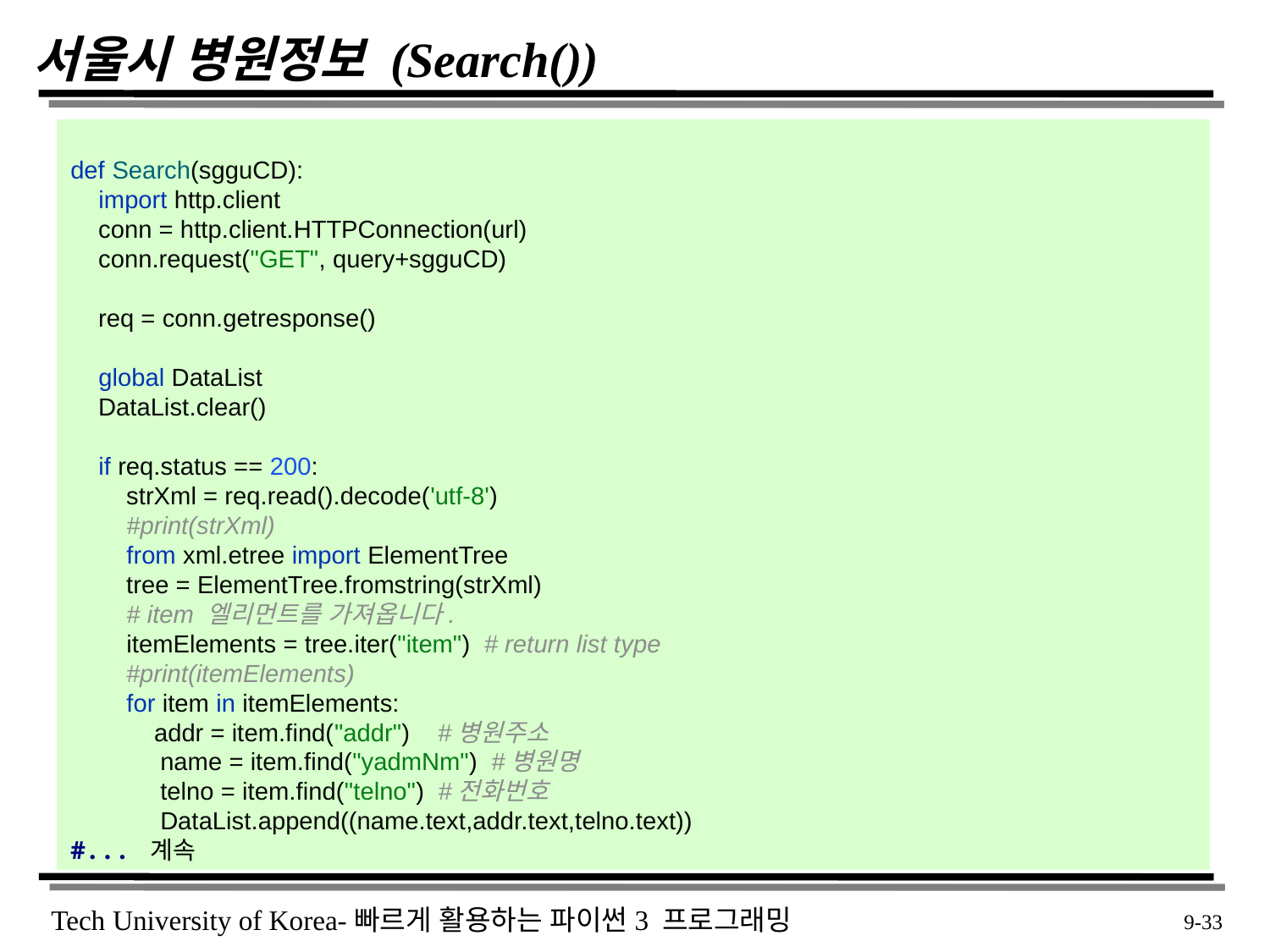

# 서울시 병원정보 (Search())

def Search(sgguCD):
    import http.client
    conn = http.client.HTTPConnection(url)
    conn.request("GET", query+sgguCD)
    req = conn.getresponse()
    global DataList
    DataList.clear()
    if req.status == 200:
        strXml = req.read().decode('utf-8')
        #print(strXml)
        from xml.etree import ElementTree
        tree = ElementTree.fromstring(strXml)
        # item 엘리먼트를 가져옵니다.
        itemElements = tree.iter("item")  # return list type
        #print(itemElements)
        for item in itemElements:
            addr = item.find("addr")    #병원주소
            name = item.find("yadmNm")  #병원명
            telno = item.find("telno")  #전화번호
            DataList.append((name.text,addr.text,telno.text))
#... 계속

 9-33